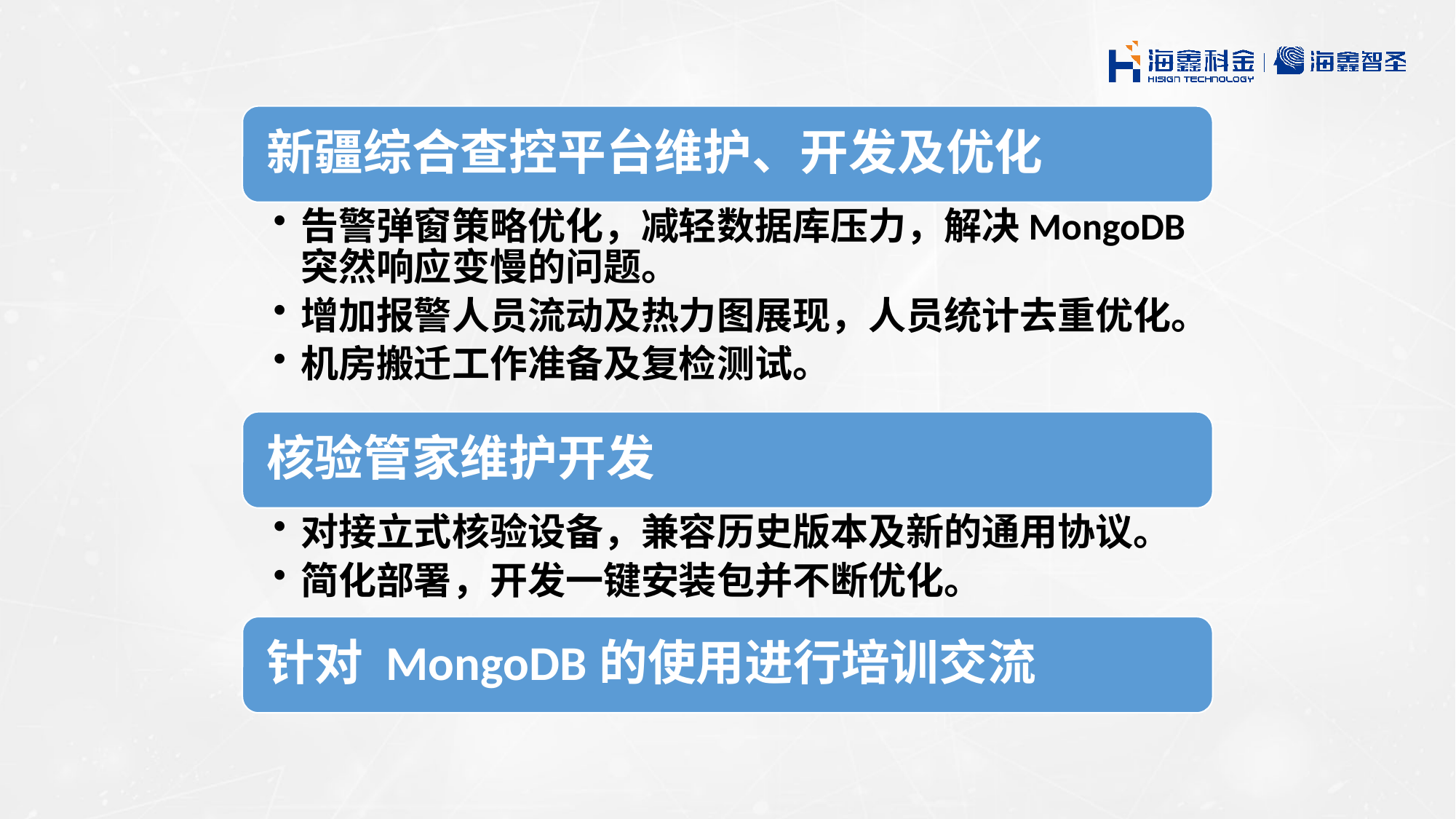

新疆综合查控平台维护、开发及优化
告警弹窗策略优化，减轻数据库压力，解决MongoDB突然响应变慢的问题。
增加报警人员流动及热力图展现，人员统计去重优化。
机房搬迁工作准备及复检测试。
核验管家维护开发
对接立式核验设备，兼容历史版本及新的通用协议。
简化部署，开发一键安装包并不断优化。
针对 MongoDB的使用进行培训交流